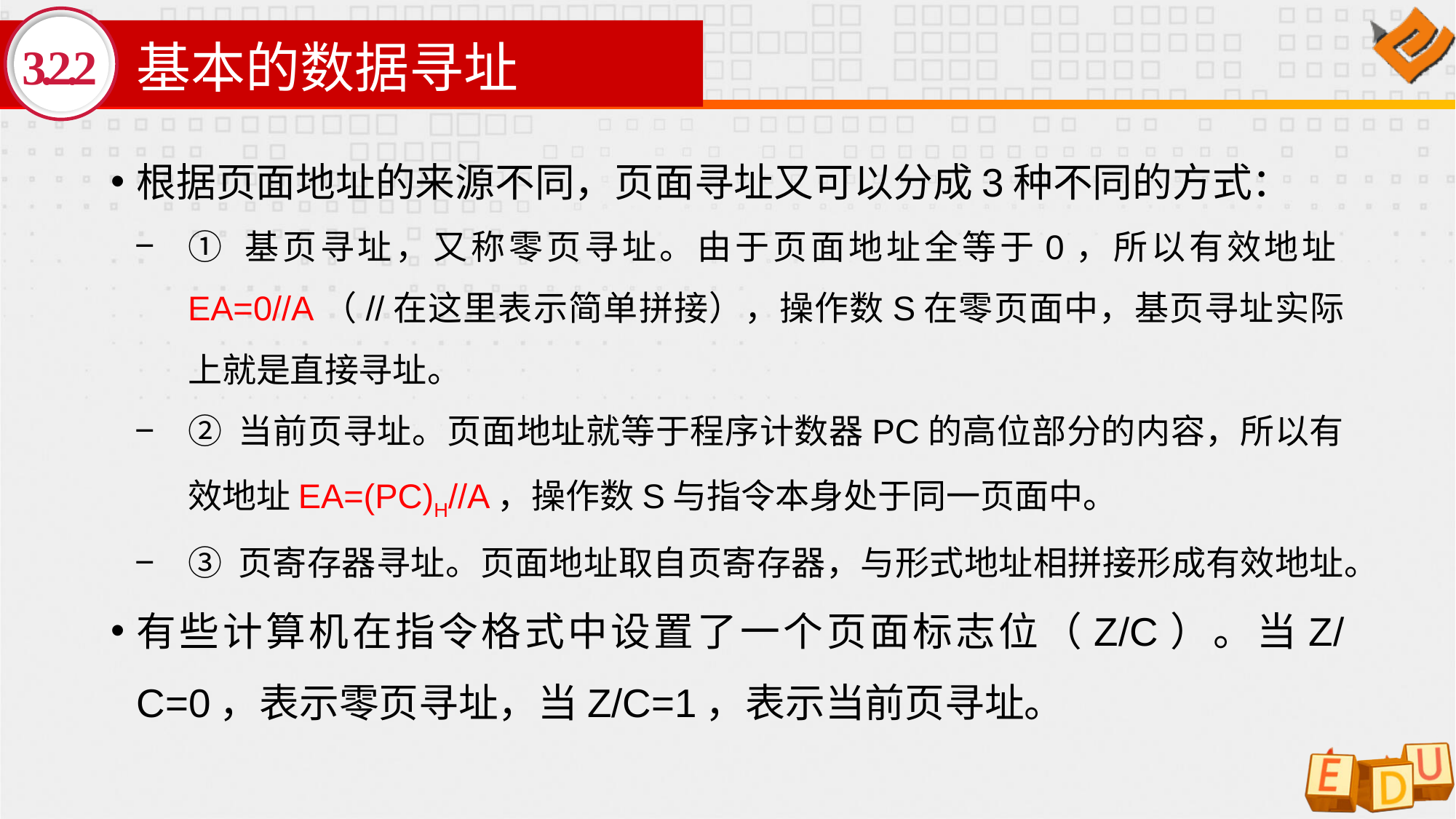

# 基本的数据寻址
3.2.2
根据页面地址的来源不同，页面寻址又可以分成3种不同的方式：
① 基页寻址，又称零页寻址。由于页面地址全等于0，所以有效地址EA=0//A（//在这里表示简单拼接），操作数S在零页面中，基页寻址实际上就是直接寻址。
② 当前页寻址。页面地址就等于程序计数器PC的高位部分的内容，所以有效地址EA=(PC)H//A，操作数S与指令本身处于同一页面中。
③ 页寄存器寻址。页面地址取自页寄存器，与形式地址相拼接形成有效地址。
有些计算机在指令格式中设置了一个页面标志位（Z/C）。当Z/C=0，表示零页寻址，当Z/C=1，表示当前页寻址。